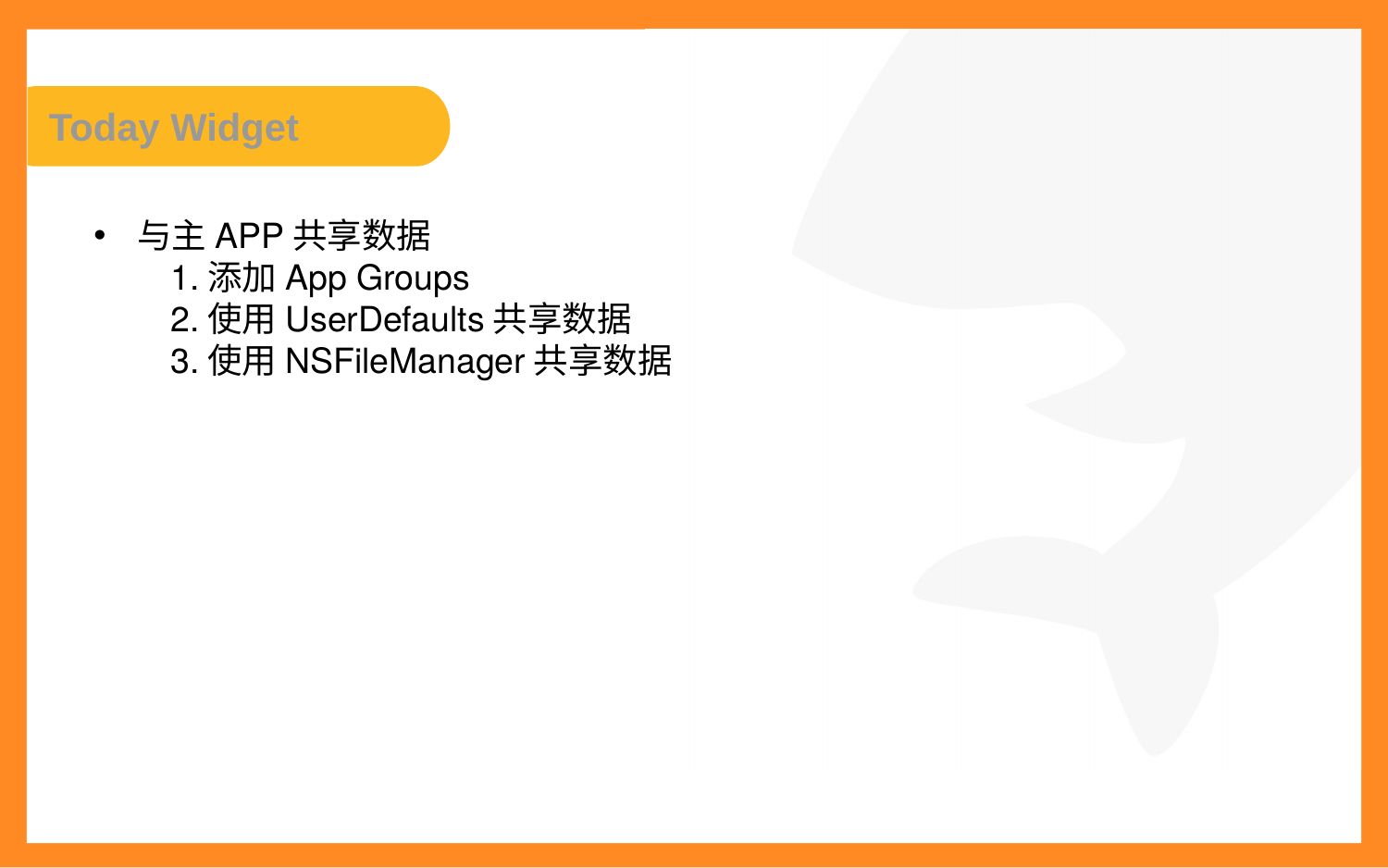

Today Widget
与主APP共享数据
添加App Groups
使用UserDefaults共享数据
使用NSFileManager共享数据